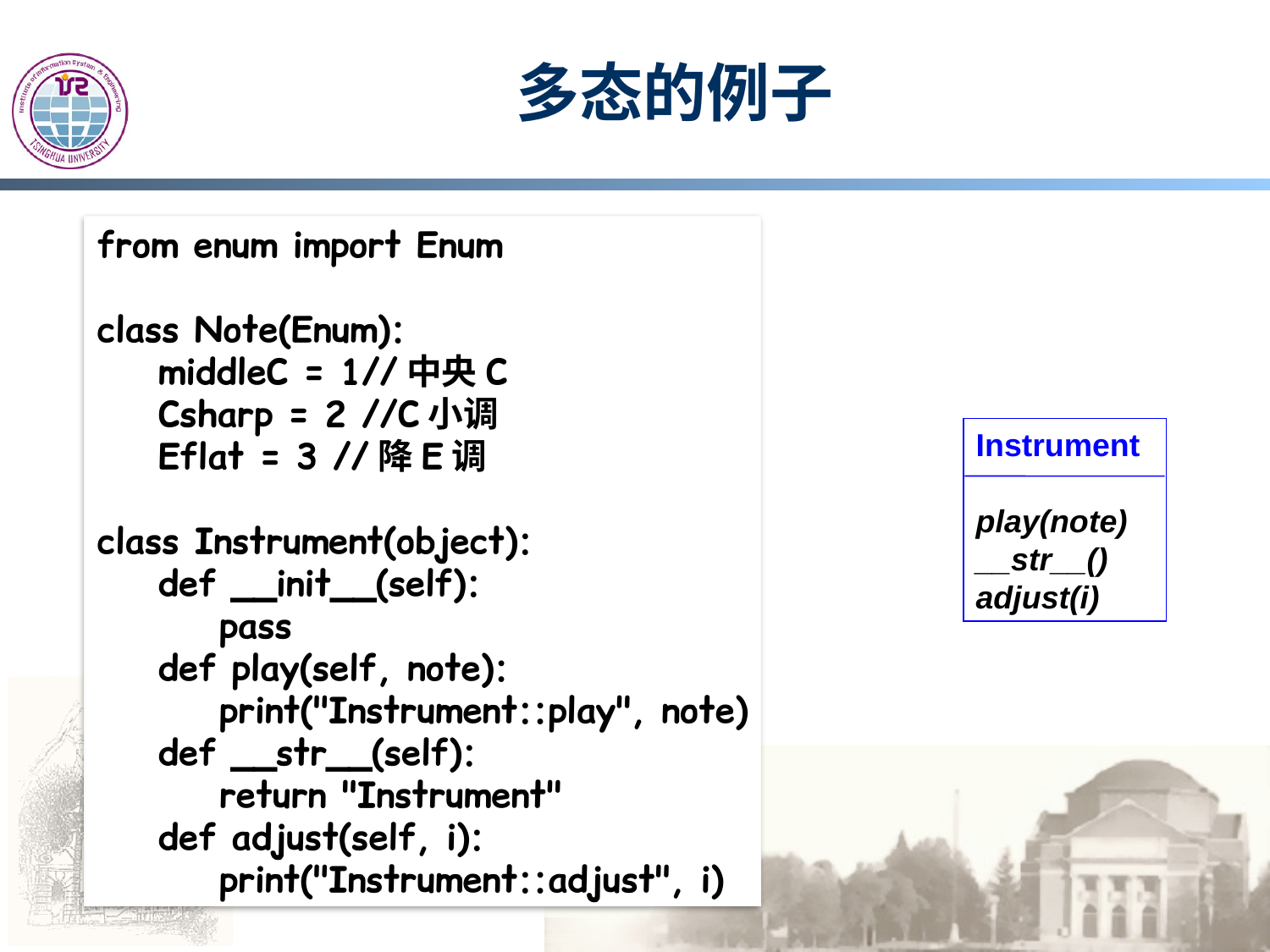

# 多态的例子
from enum import Enum

class Note(Enum):
    middleC = 1//中央C
    Csharp = 2 //C小调
    Eflat = 3 //降E调

class Instrument(object):
    def __init__(self):
        pass
    def play(self, note):
        print("Instrument::play", note)
    def __str__(self):
        return "Instrument"
    def adjust(self, i):
        print("Instrument::adjust", i)
Instrument

play(note)
__str__()
adjust(i)